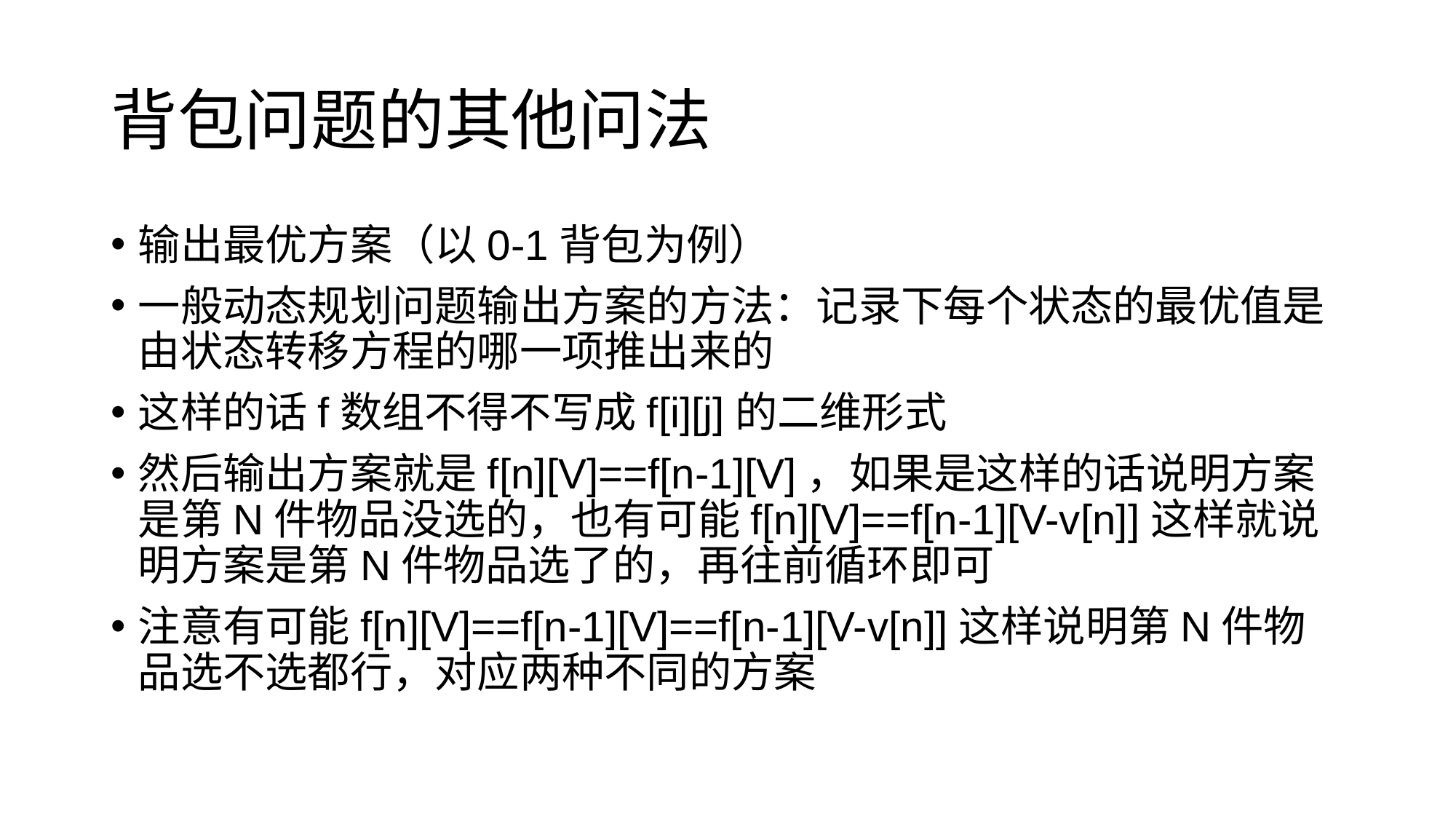

# 背包问题的其他问法
输出最优方案（以0-1背包为例）
一般动态规划问题输出方案的方法：记录下每个状态的最优值是由状态转移方程的哪一项推出来的
这样的话f数组不得不写成f[i][j]的二维形式
然后输出方案就是f[n][V]==f[n-1][V]，如果是这样的话说明方案是第N件物品没选的，也有可能f[n][V]==f[n-1][V-v[n]]这样就说明方案是第N件物品选了的，再往前循环即可
注意有可能f[n][V]==f[n-1][V]==f[n-1][V-v[n]]这样说明第N件物品选不选都行，对应两种不同的方案